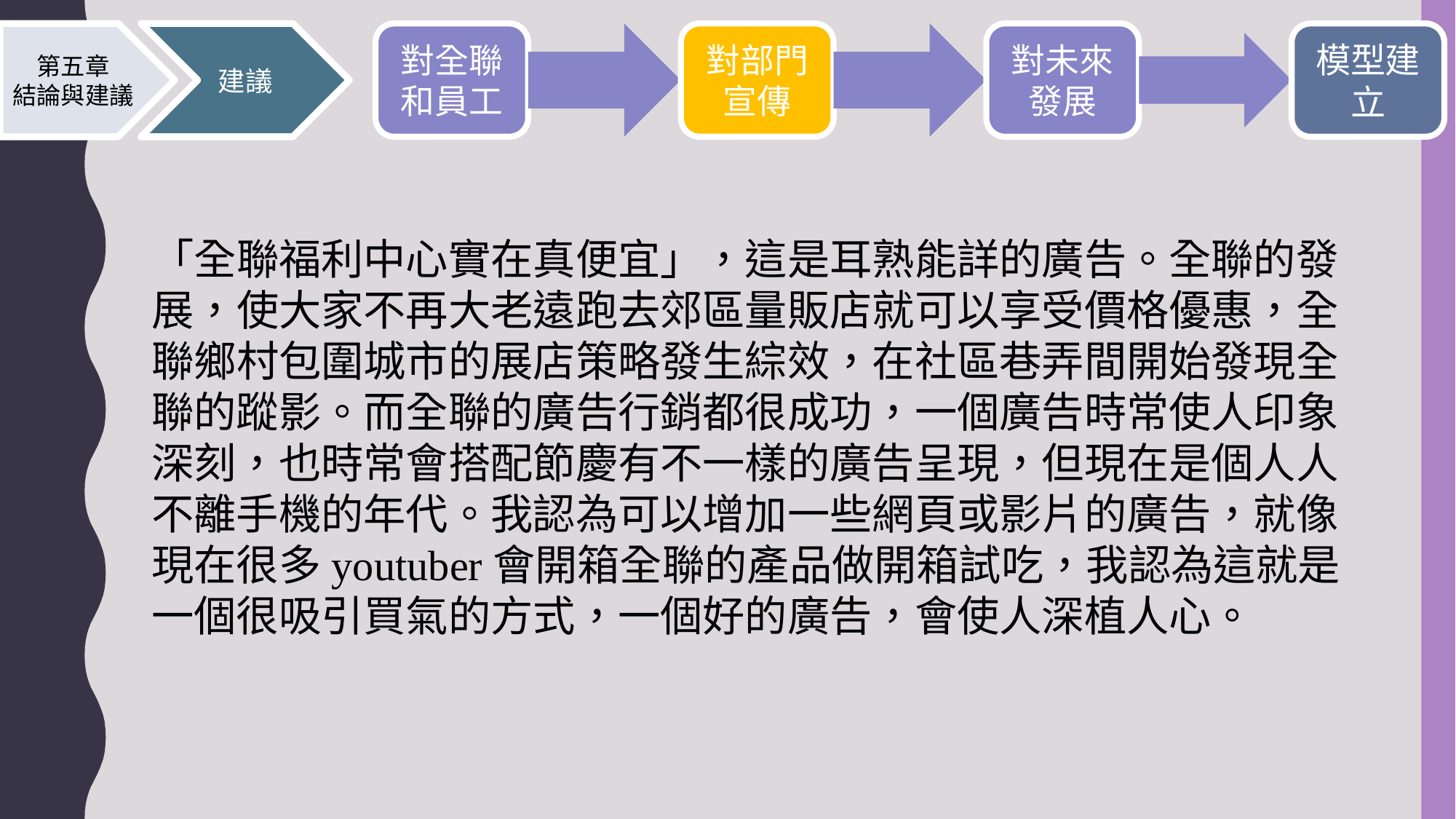

建議
第五章
結論與建議
對全聯和員工
對未來發展
對部門宣傳
模型建立
「全聯福利中心實在真便宜」，這是耳熟能詳的廣告。全聯的發展，使大家不再大老遠跑去郊區量販店就可以享受價格優惠，全聯鄉村包圍城市的展店策略發生綜效，在社區巷弄間開始發現全聯的蹤影。而全聯的廣告行銷都很成功，一個廣告時常使人印象深刻，也時常會搭配節慶有不一樣的廣告呈現，但現在是個人人不離手機的年代。我認為可以增加一些網頁或影片的廣告，就像現在很多youtuber會開箱全聯的產品做開箱試吃，我認為這就是一個很吸引買氣的方式，一個好的廣告，會使人深植人心。